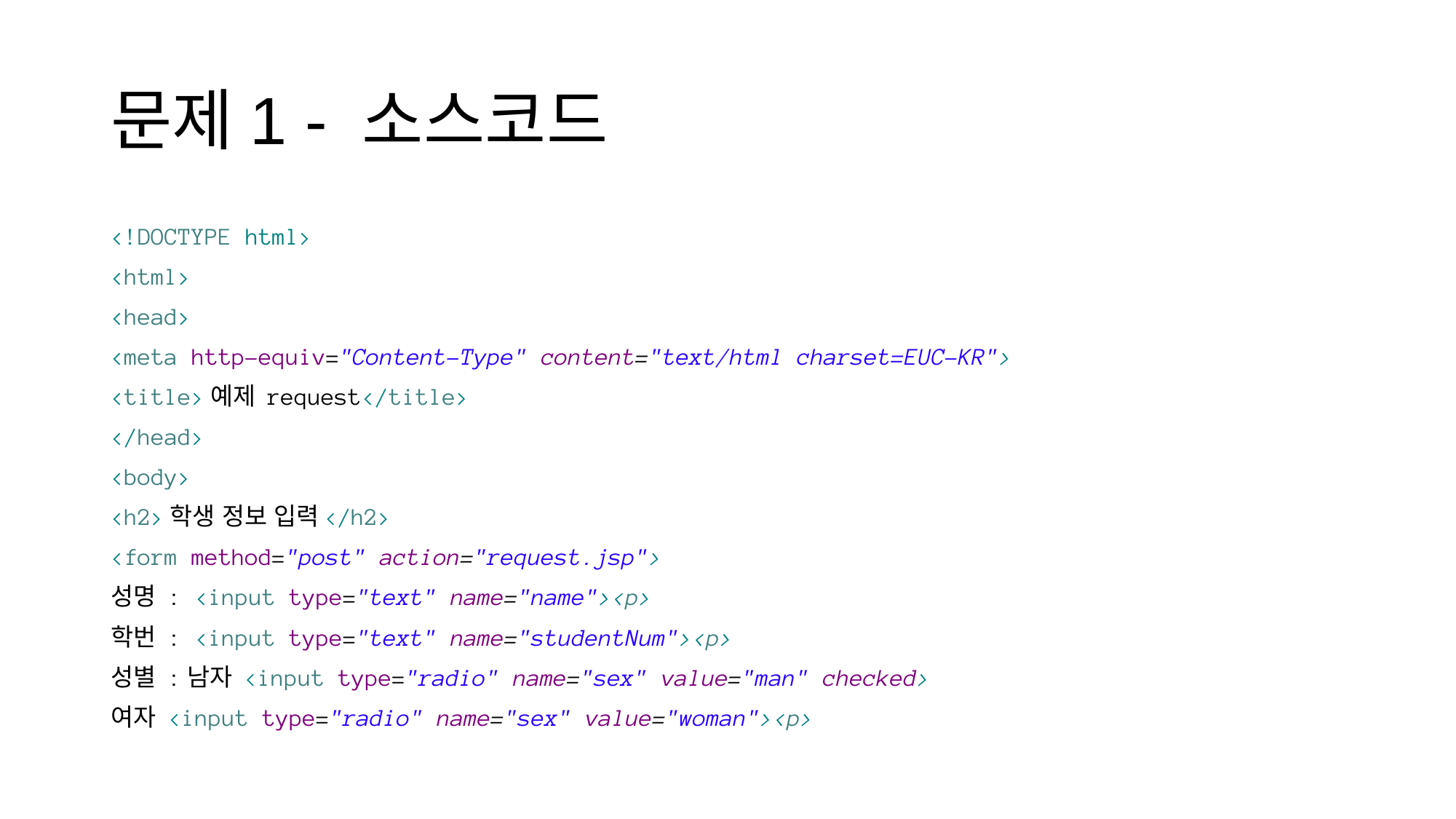

# 문제1 - 소스코드
<!DOCTYPE html>
<html>
<head>
<meta http-equiv="Content-Type" content="text/html charset=EUC-KR">
<title>예제 request</title>
</head>
<body>
<h2>학생 정보 입력</h2>
<form method="post" action="request.jsp">
성명 : <input type="text" name="name"><p>
학번 : <input type="text" name="studentNum"><p>
성별 :남자 <input type="radio" name="sex" value="man" checked>
여자 <input type="radio" name="sex" value="woman"><p>